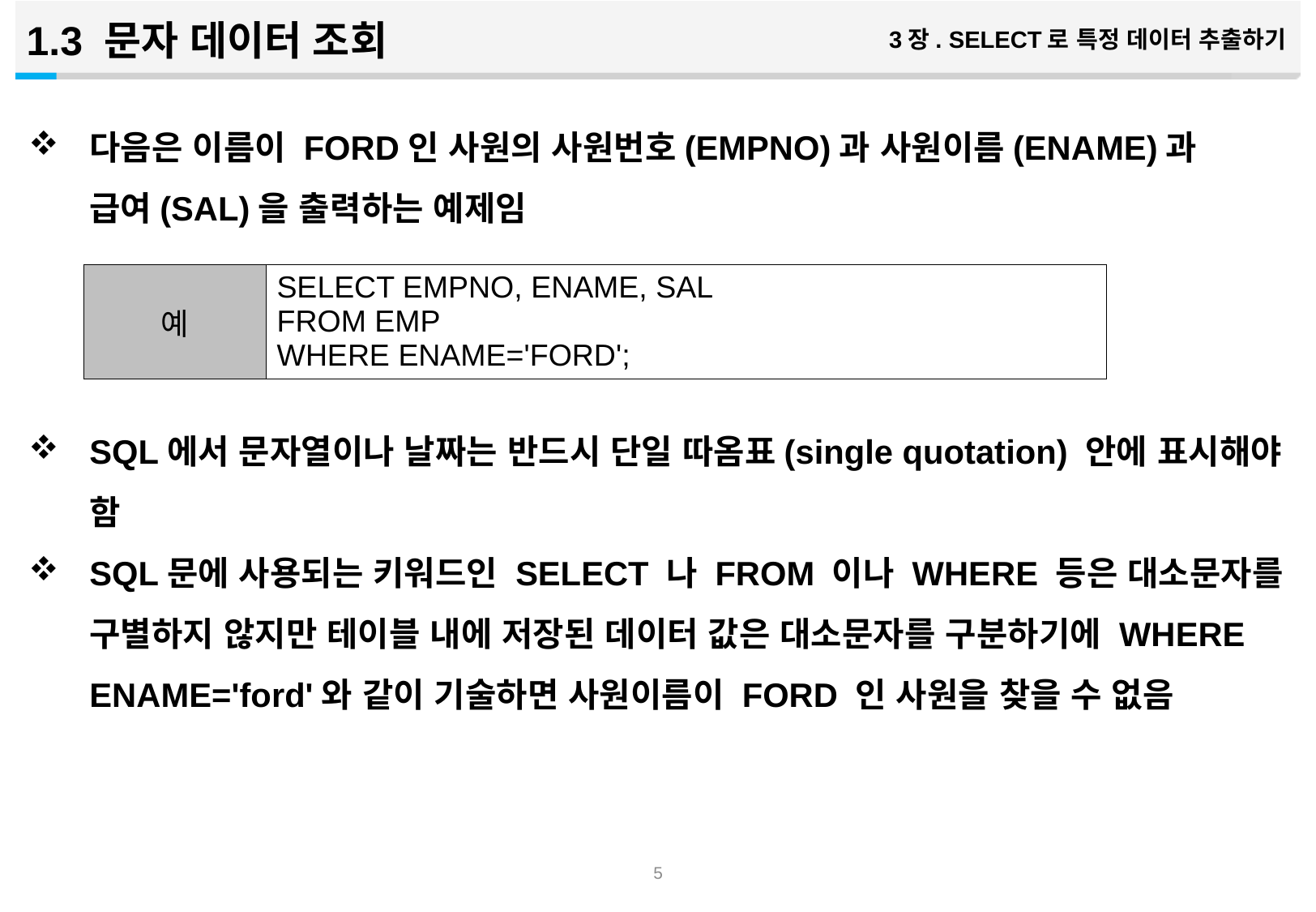

1.3 문자 데이터 조회
3장. SELECT로 특정 데이터 추출하기
다음은 이름이 FORD인 사원의 사원번호(EMPNO)과 사원이름(ENAME)과     급여(SAL)을 출력하는 예제임

SQL에서 문자열이나 날짜는 반드시 단일 따옴표(single quotation) 안에 표시해야 함
SQL문에 사용되는 키워드인 SELECT 나 FROM 이나 WHERE 등은 대소문자를 구별하지 않지만 테이블 내에 저장된 데이터 값은 대소문자를 구분하기에 WHERE ENAME='ford'와 같이 기술하면 사원이름이 FORD 인 사원을 찾을 수 없음
| 예 | SELECT EMPNO, ENAME, SAL FROM EMP WHERE ENAME='FORD'; |
| --- | --- |
5